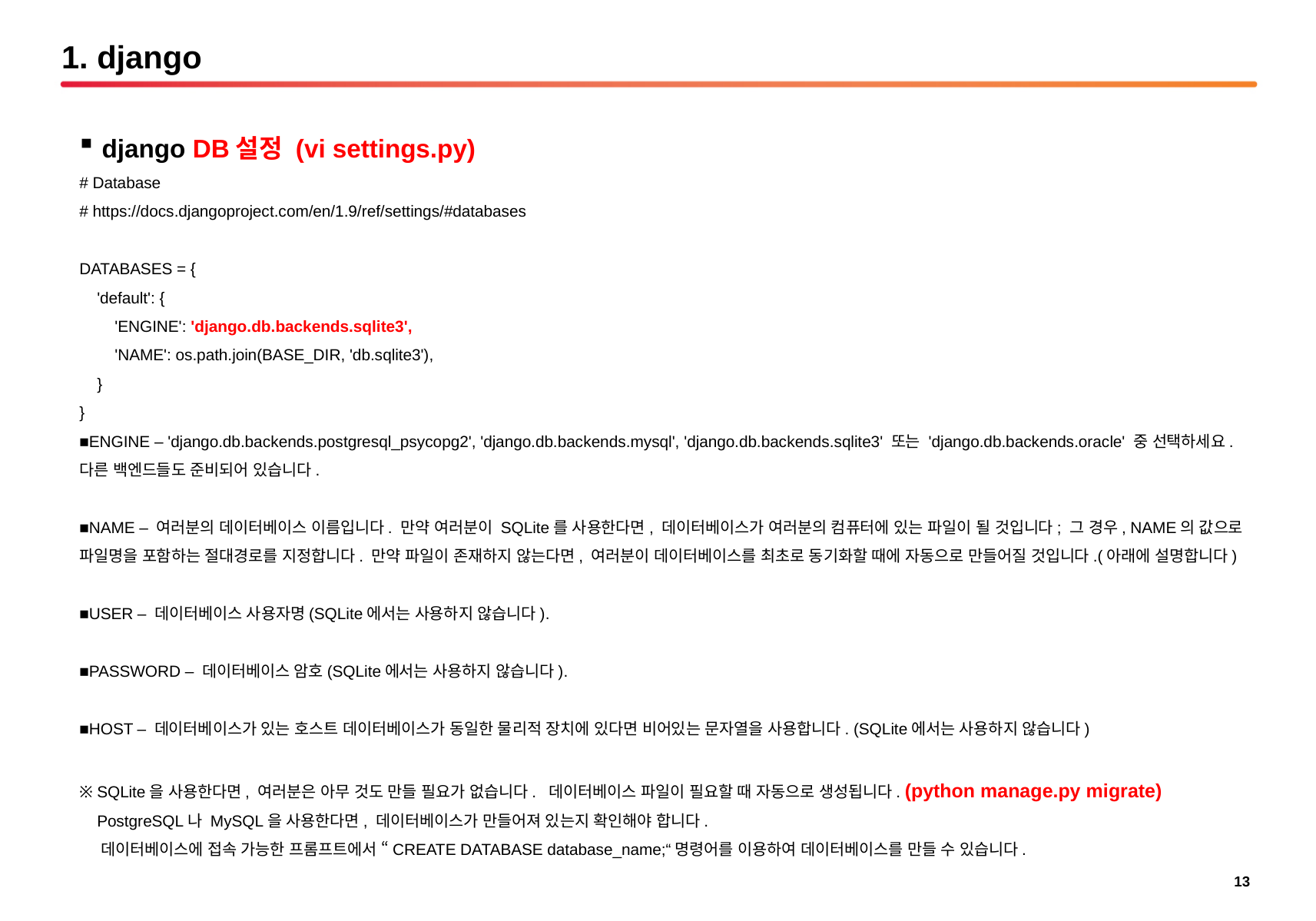

# 1. django
django DB설정 (vi settings.py)
# Database
# https://docs.djangoproject.com/en/1.9/ref/settings/#databases

DATABASES = {
    'default': {
        'ENGINE': 'django.db.backends.sqlite3',
        'NAME': os.path.join(BASE_DIR, 'db.sqlite3'),
    }
}
■ENGINE – 'django.db.backends.postgresql_psycopg2', 'django.db.backends.mysql', 'django.db.backends.sqlite3' 또는 'django.db.backends.oracle' 중 선택하세요. 다른 백엔드들도 준비되어 있습니다.

■NAME – 여러분의 데이터베이스 이름입니다. 만약 여러분이 SQLite를 사용한다면, 데이터베이스가 여러분의 컴퓨터에 있는 파일이 될 것입니다; 그 경우, NAME의 값으로 파일명을 포함하는 절대경로를 지정합니다. 만약 파일이 존재하지 않는다면, 여러분이 데이터베이스를 최초로 동기화할 때에 자동으로 만들어질 것입니다.(아래에 설명합니다)

■USER – 데이터베이스 사용자명(SQLite에서는 사용하지 않습니다).

■PASSWORD – 데이터베이스 암호(SQLite에서는 사용하지 않습니다).

■HOST – 데이터베이스가 있는 호스트 데이터베이스가 동일한 물리적 장치에 있다면 비어있는 문자열을 사용합니다. (SQLite에서는 사용하지 않습니다)

※ SQLite을 사용한다면, 여러분은 아무 것도 만들 필요가 없습니다.  데이터베이스 파일이 필요할 때 자동으로 생성됩니다. (python manage.py migrate)
    PostgreSQL나 MySQL을 사용한다면, 데이터베이스가 만들어져 있는지 확인해야 합니다.
    데이터베이스에 접속 가능한 프롬프트에서 “CREATE DATABASE database_name;“명령어를 이용하여 데이터베이스를 만들 수 있습니다.